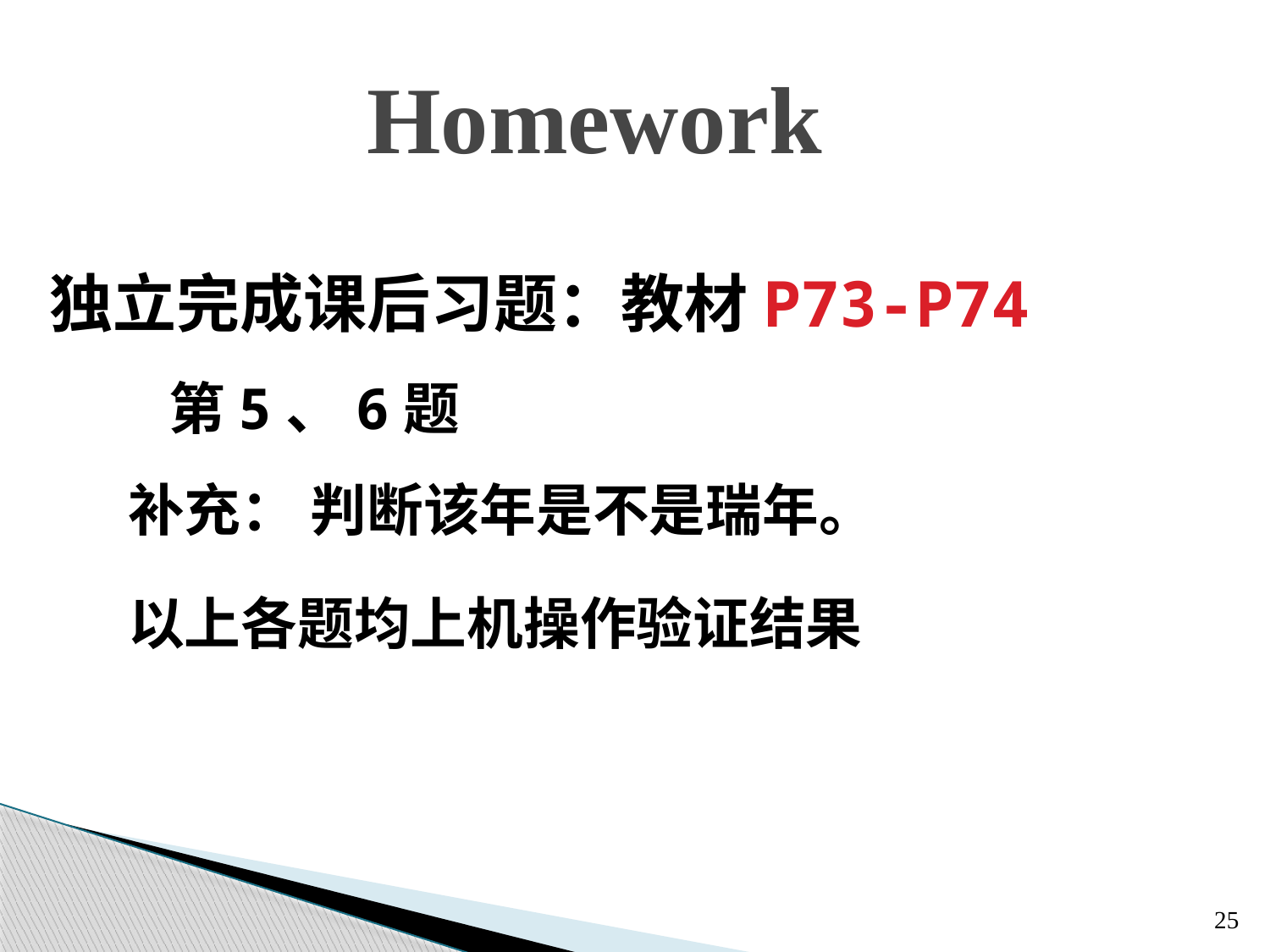

Homework
独立完成课后习题：教材P73-P74
	  第5、6题
     补充： 判断该年是不是瑞年。
     以上各题均上机操作验证结果
25